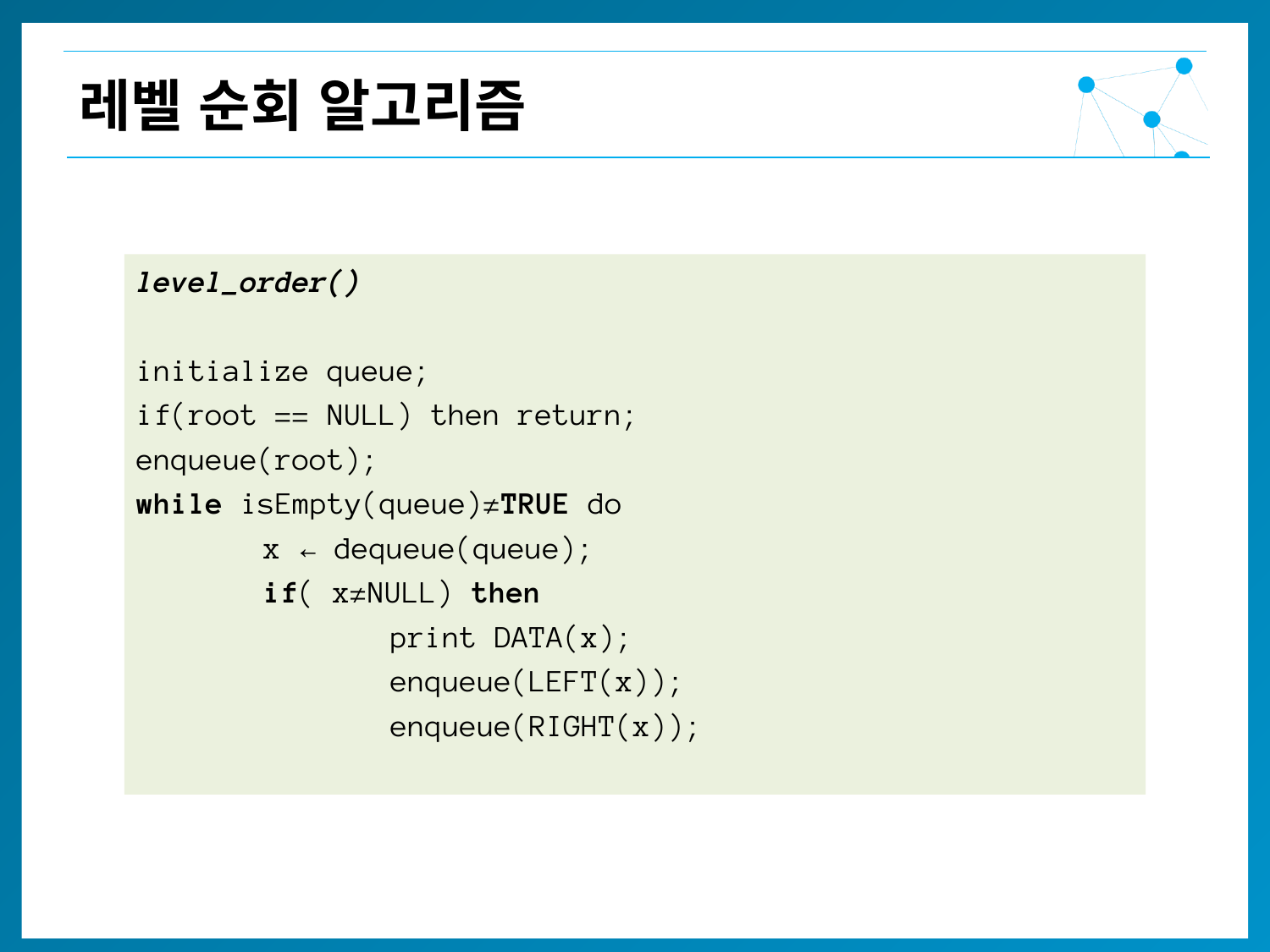

레벨 순회 알고리즘
level_order()

initialize queue;
if(root == NULL) then return;
enqueue(root);
while isEmpty(queue)≠TRUE do
	x ← dequeue(queue);
	if( x≠NULL) then
		print DATA(x);
		enqueue(LEFT(x));
		enqueue(RIGHT(x));